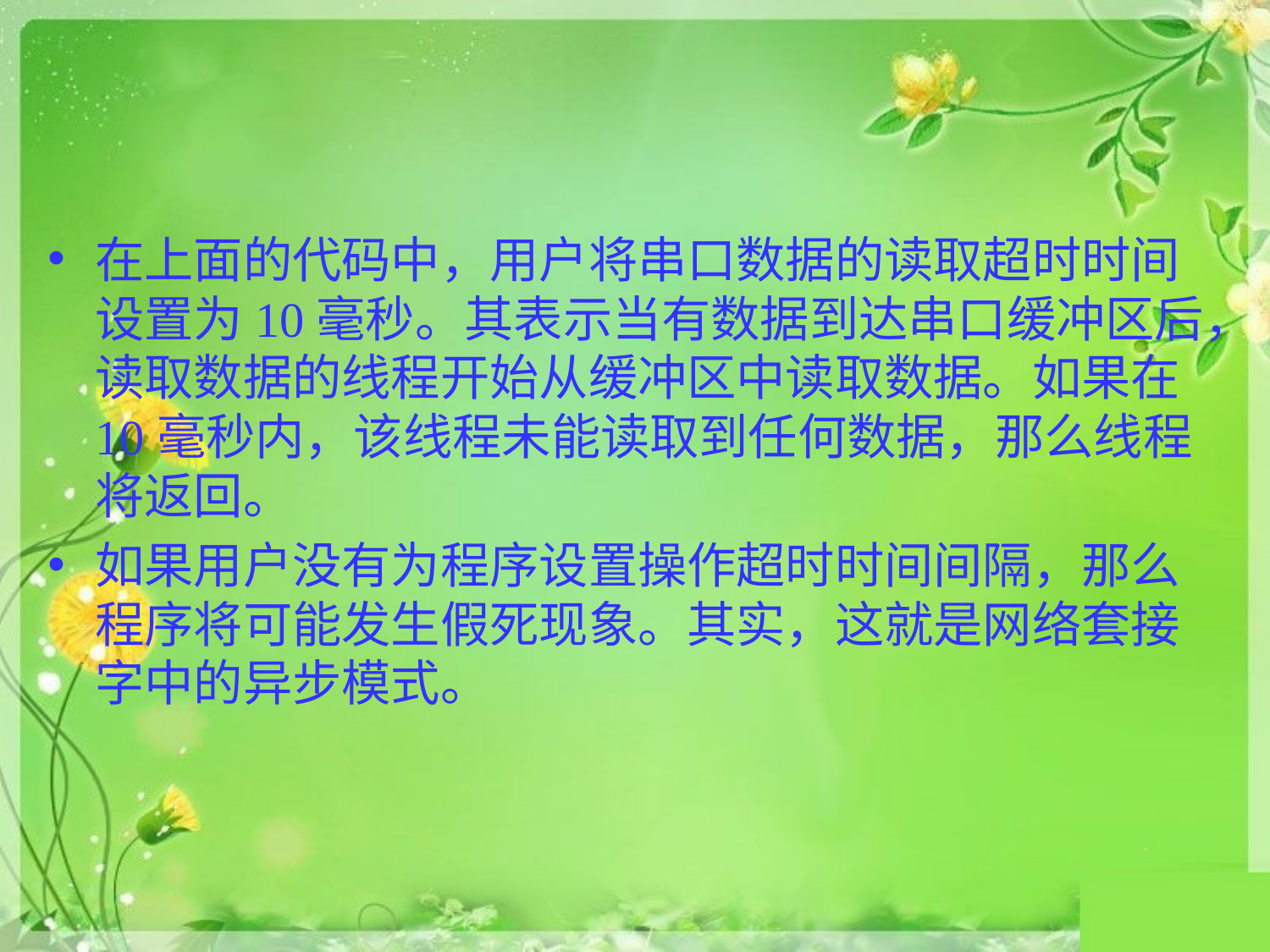

#
在上面的代码中，用户将串口数据的读取超时时间设置为10毫秒。其表示当有数据到达串口缓冲区后，读取数据的线程开始从缓冲区中读取数据。如果在10毫秒内，该线程未能读取到任何数据，那么线程将返回。
如果用户没有为程序设置操作超时时间间隔，那么程序将可能发生假死现象。其实，这就是网络套接字中的异步模式。